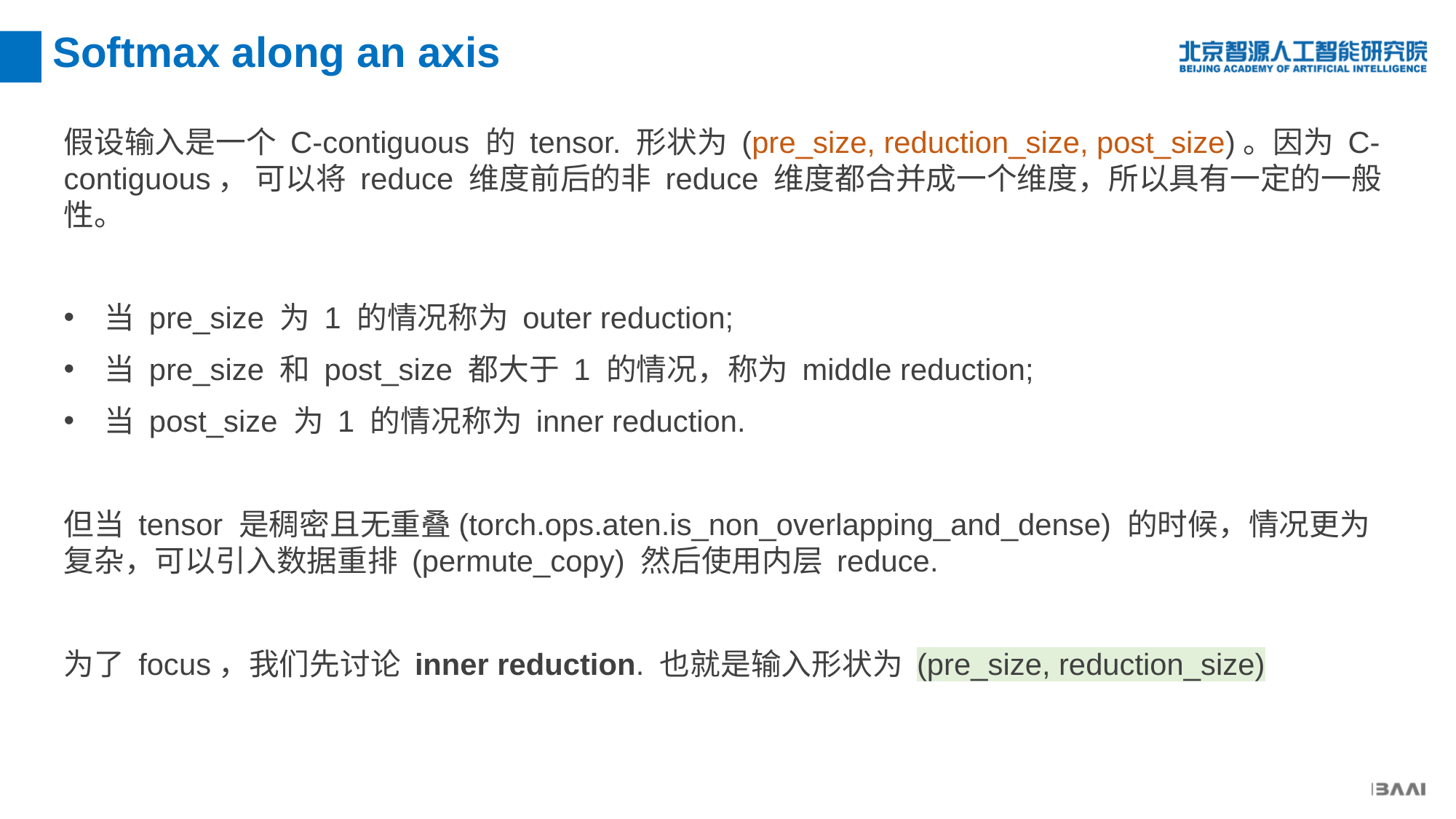

Softmax along an axis
假设输入是一个 C-contiguous 的 tensor. 形状为 (pre_size, reduction_size, post_size)。因为 C-contiguous， 可以将 reduce 维度前后的非 reduce 维度都合并成一个维度，所以具有一定的一般性。

当 pre_size 为 1 的情况称为 outer reduction;
当 pre_size 和 post_size 都大于 1 的情况，称为 middle reduction;
当 post_size 为 1 的情况称为 inner reduction.

但当 tensor 是稠密且无重叠(torch.ops.aten.is_non_overlapping_and_dense) 的时候，情况更为复杂，可以引入数据重排 (permute_copy) 然后使用内层 reduce.

为了 focus，我们先讨论 inner reduction. 也就是输入形状为 (pre_size, reduction_size)